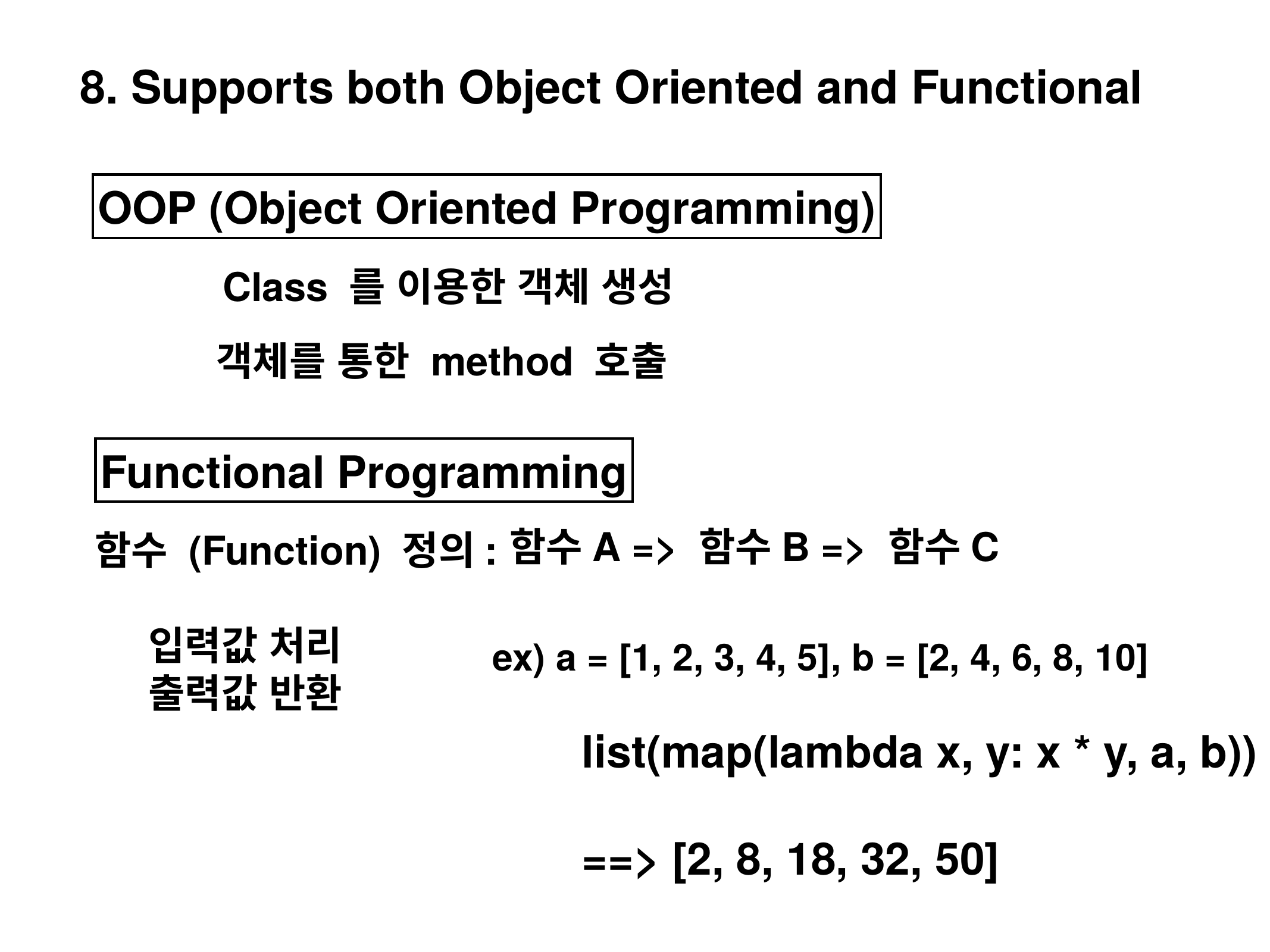

8. Supports both Object Oriented and Functional
OOP (Object Oriented Programming)
Class 를 이용한 객체 생성
객체를 통한 method 호출
Functional Programming
함수A => 함수B => 함수C
함수 (Function) 정의:

    입력값 처리
    출력값 반환
ex) a = [1, 2, 3, 4, 5], b = [2, 4, 6, 8, 10]
	list(map(lambda x, y: x * y, a, b))

	==> [2, 8, 18, 32, 50]